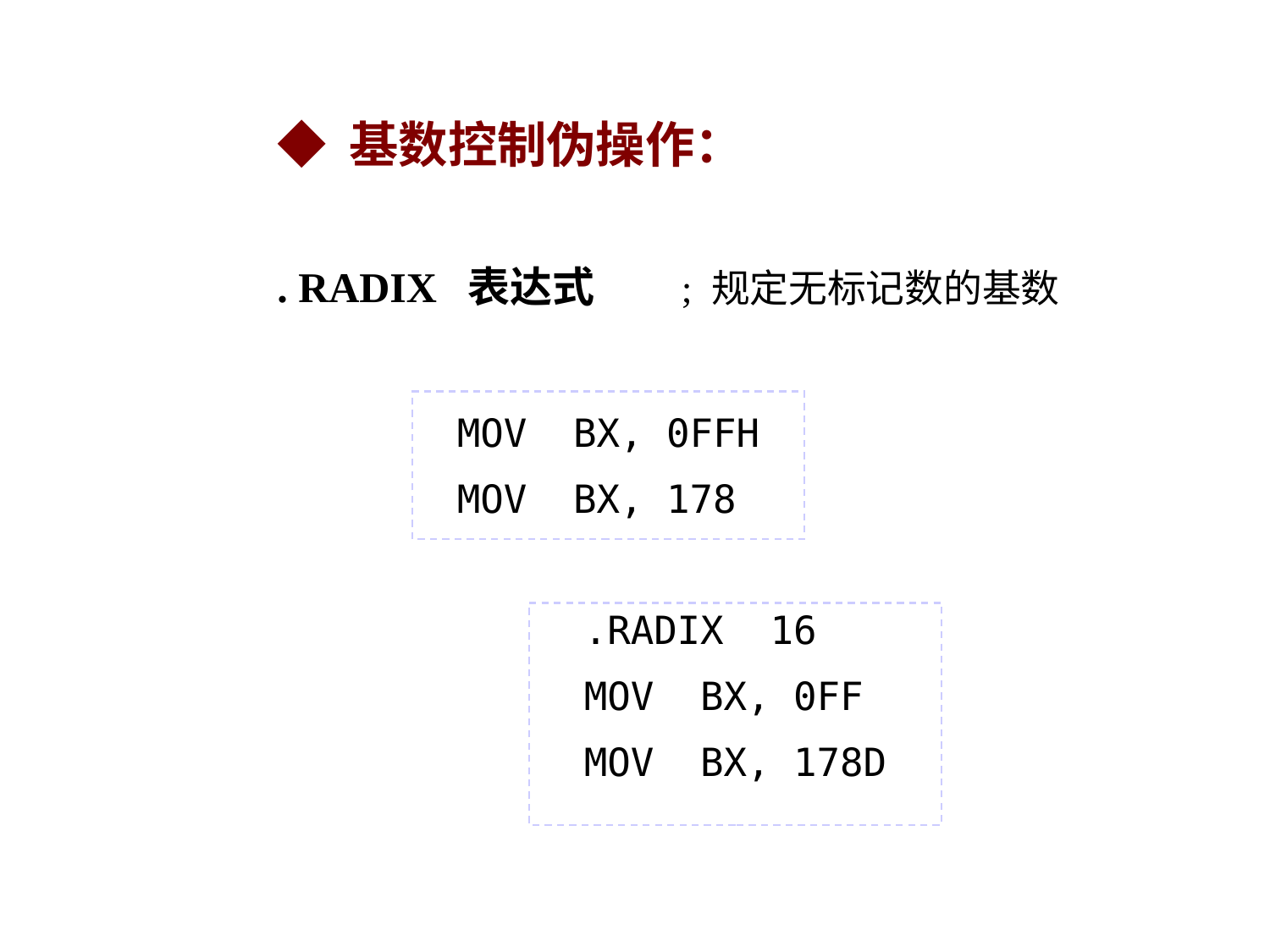

◆ 基数控制伪操作：
. RADIX  表达式        ; 规定无标记数的基数

MOV  BX, 0FFH
MOV  BX, 178

.RADIX  16
MOV  BX, 0FF
MOV  BX, 178D